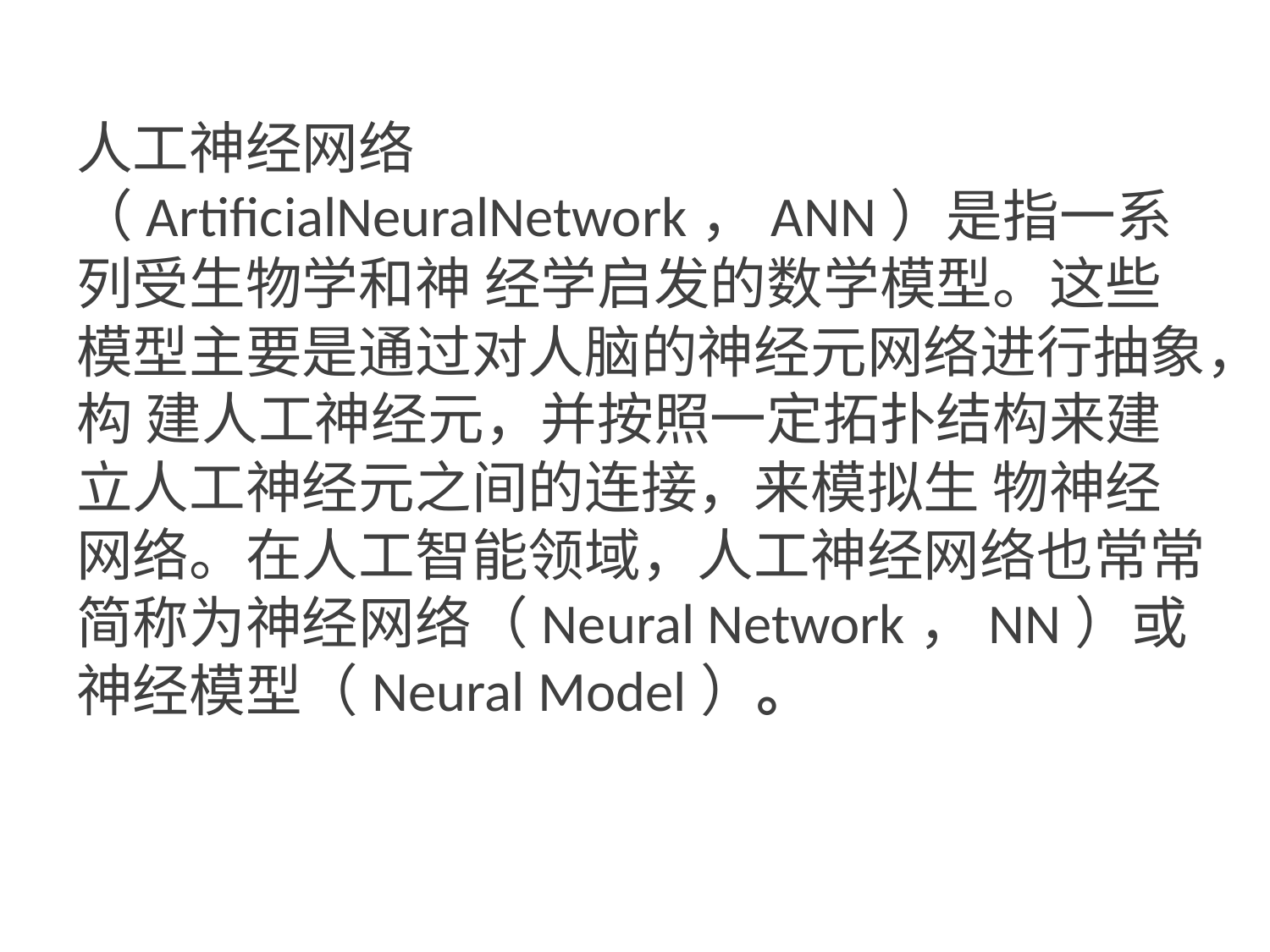

人工神经网络（ArtiﬁcialNeuralNetwork，ANN）是指一系列受生物学和神 经学启发的数学模型。这些模型主要是通过对人脑的神经元网络进行抽象，构 建人工神经元，并按照一定拓扑结构来建立人工神经元之间的连接，来模拟生 物神经网络。在人工智能领域，人工神经网络也常常简称为神经网络（Neural Network，NN）或神经模型（Neural Model）。